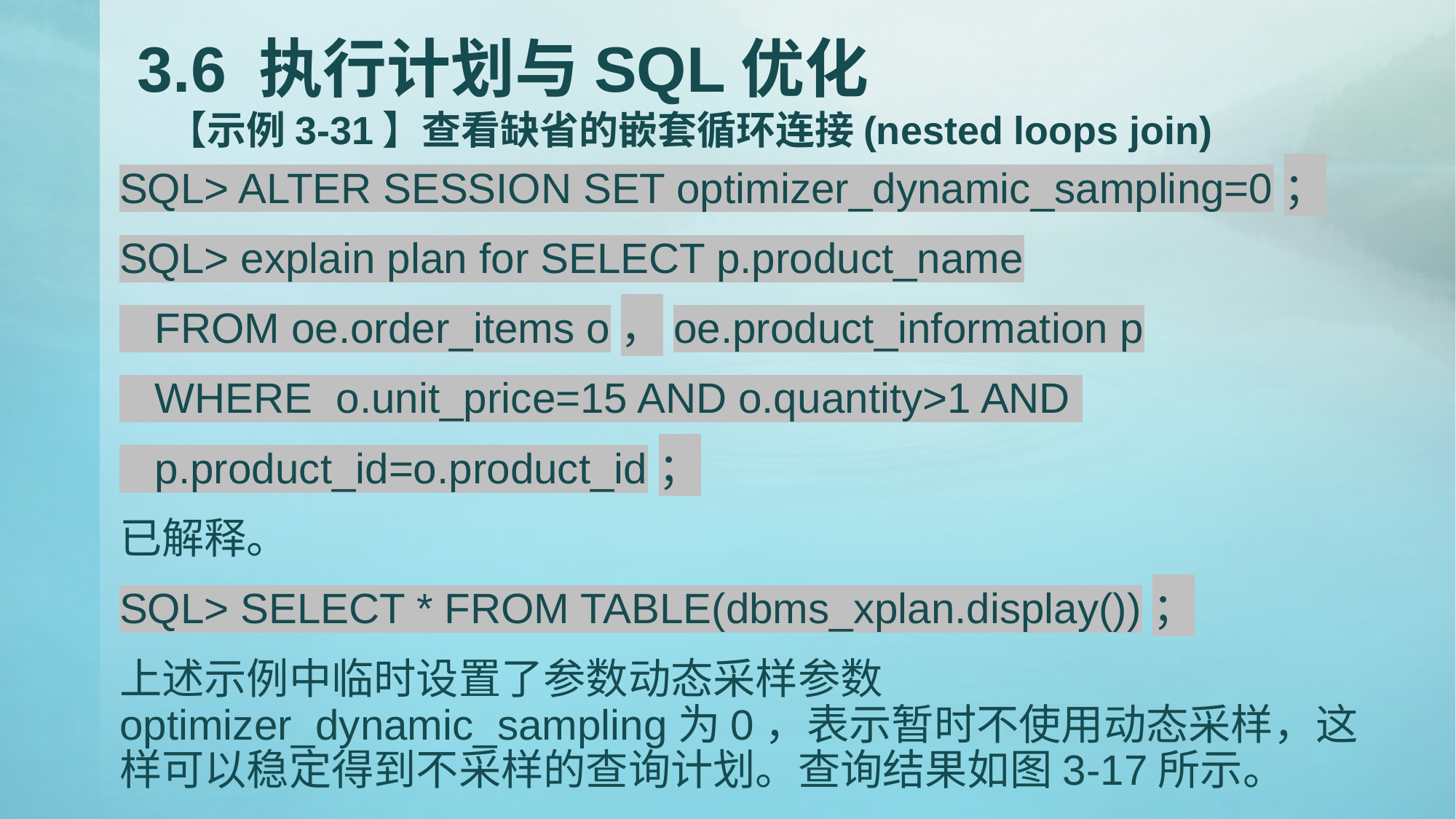

# 3.6 执行计划与SQL优化 【示例3-31】查看缺省的嵌套循环连接(nested loops join)
SQL> ALTER SESSION SET optimizer_dynamic_sampling=0；
SQL> explain plan for SELECT p.product_name
   FROM oe.order_items o，oe.product_information p
   WHERE  o.unit_price=15 AND o.quantity>1 AND
   p.product_id=o.product_id；
已解释。
SQL> SELECT * FROM TABLE(dbms_xplan.display())；
上述示例中临时设置了参数动态采样参数optimizer_dynamic_sampling为0，表示暂时不使用动态采样，这样可以稳定得到不采样的查询计划。查询结果如图3-17所示。